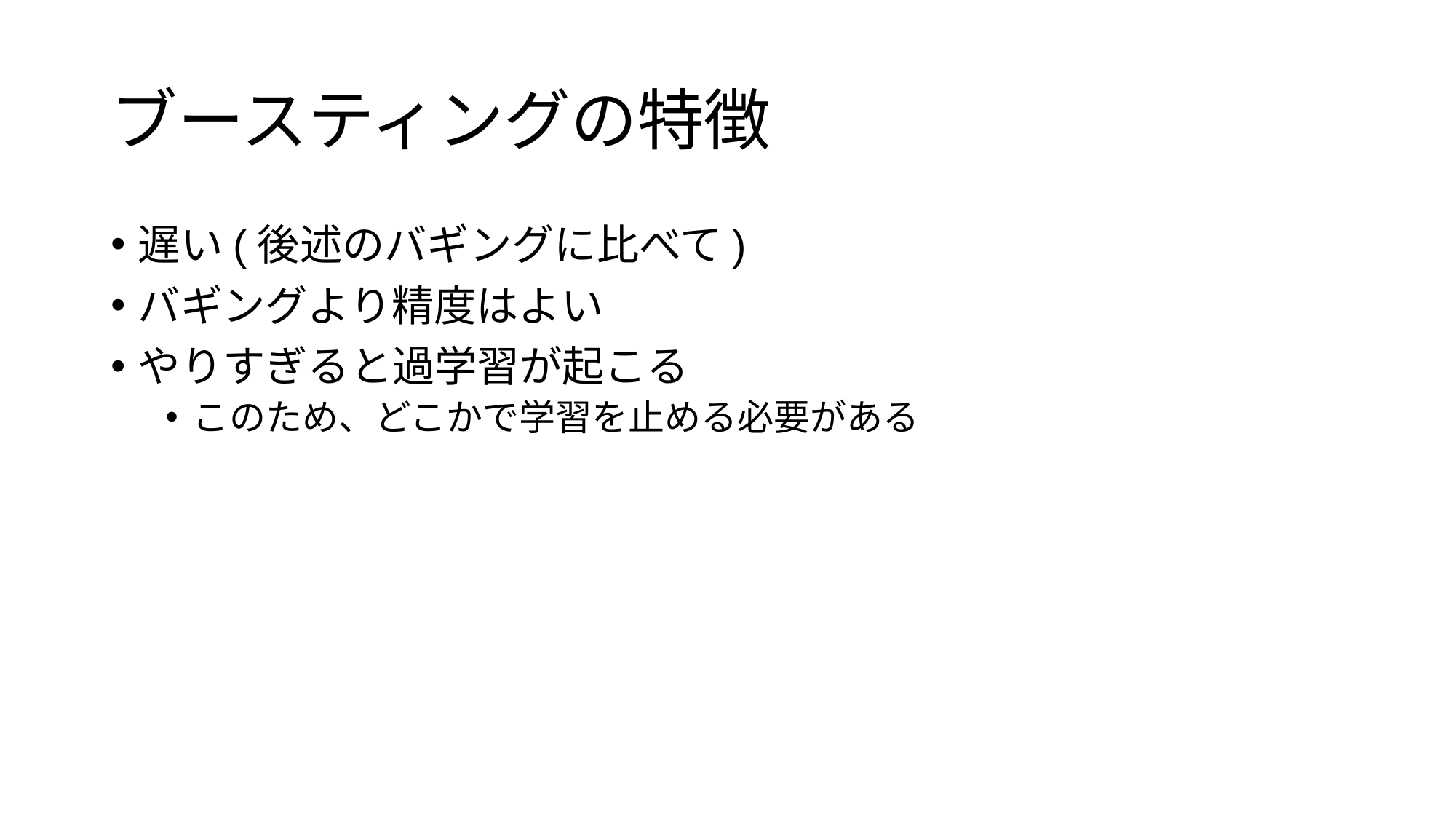

# ブースティングの特徴
遅い(後述のバギングに比べて)
バギングより精度はよい
やりすぎると過学習が起こる
このため、どこかで学習を止める必要がある